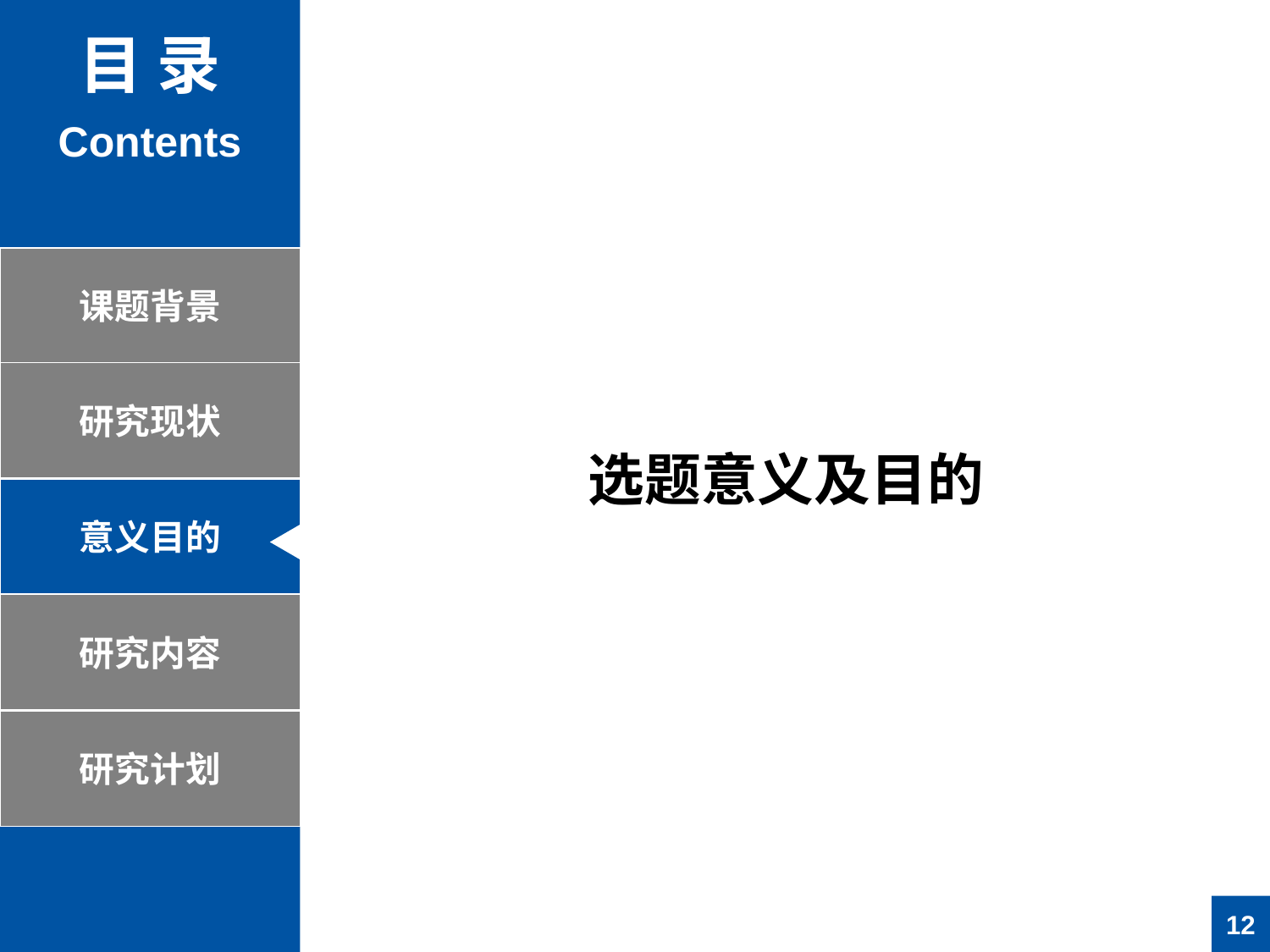

目 录
Contents
课题背景
研究现状
选题意义及目的
意义目的

研究内容
研究计划
12